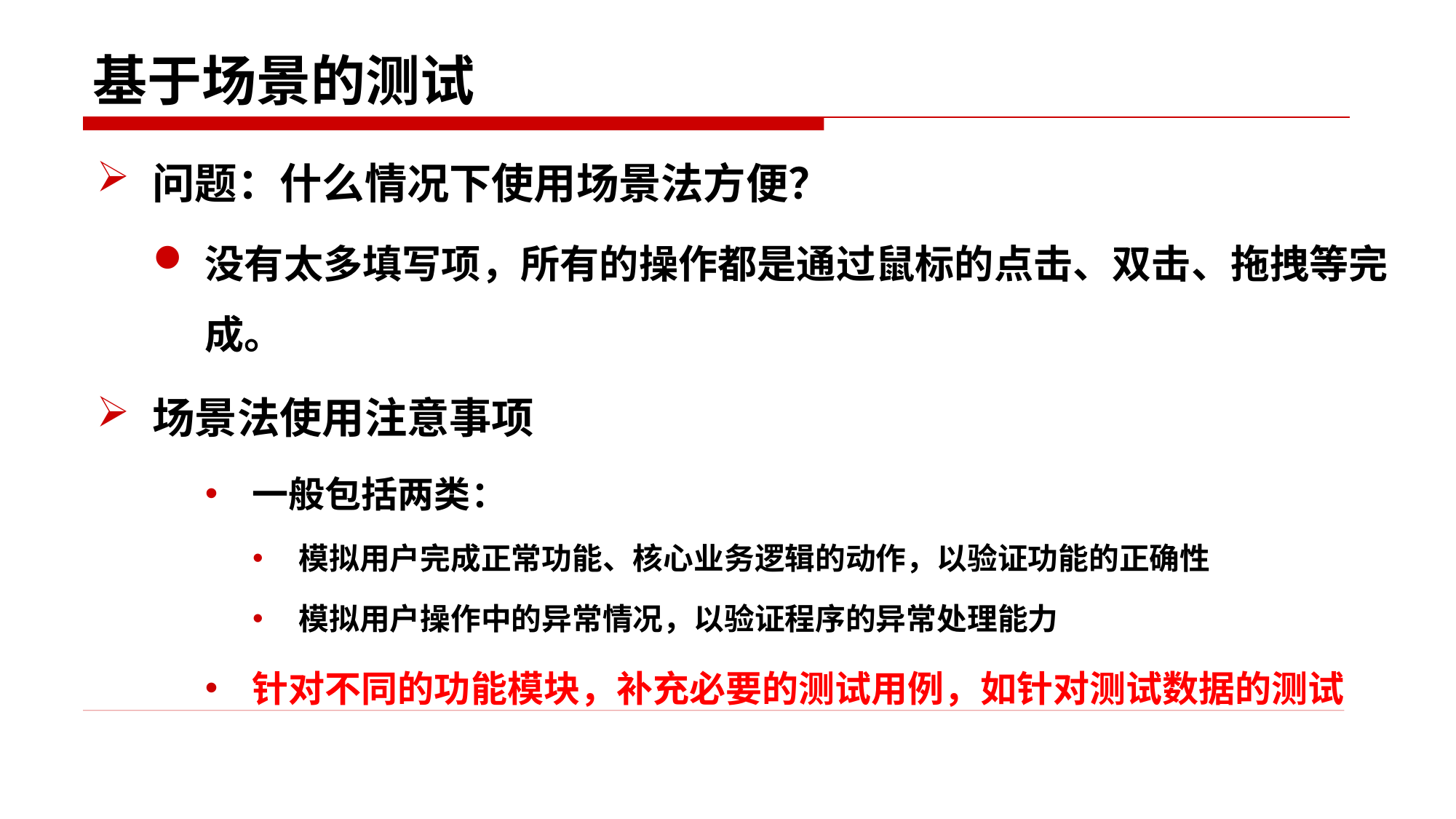

# 基于场景的测试
问题：什么情况下使用场景法方便？
没有太多填写项，所有的操作都是通过鼠标的点击、双击、拖拽等完成。
场景法使用注意事项
一般包括两类：
模拟用户完成正常功能、核心业务逻辑的动作，以验证功能的正确性
模拟用户操作中的异常情况，以验证程序的异常处理能力
针对不同的功能模块，补充必要的测试用例，如针对测试数据的测试